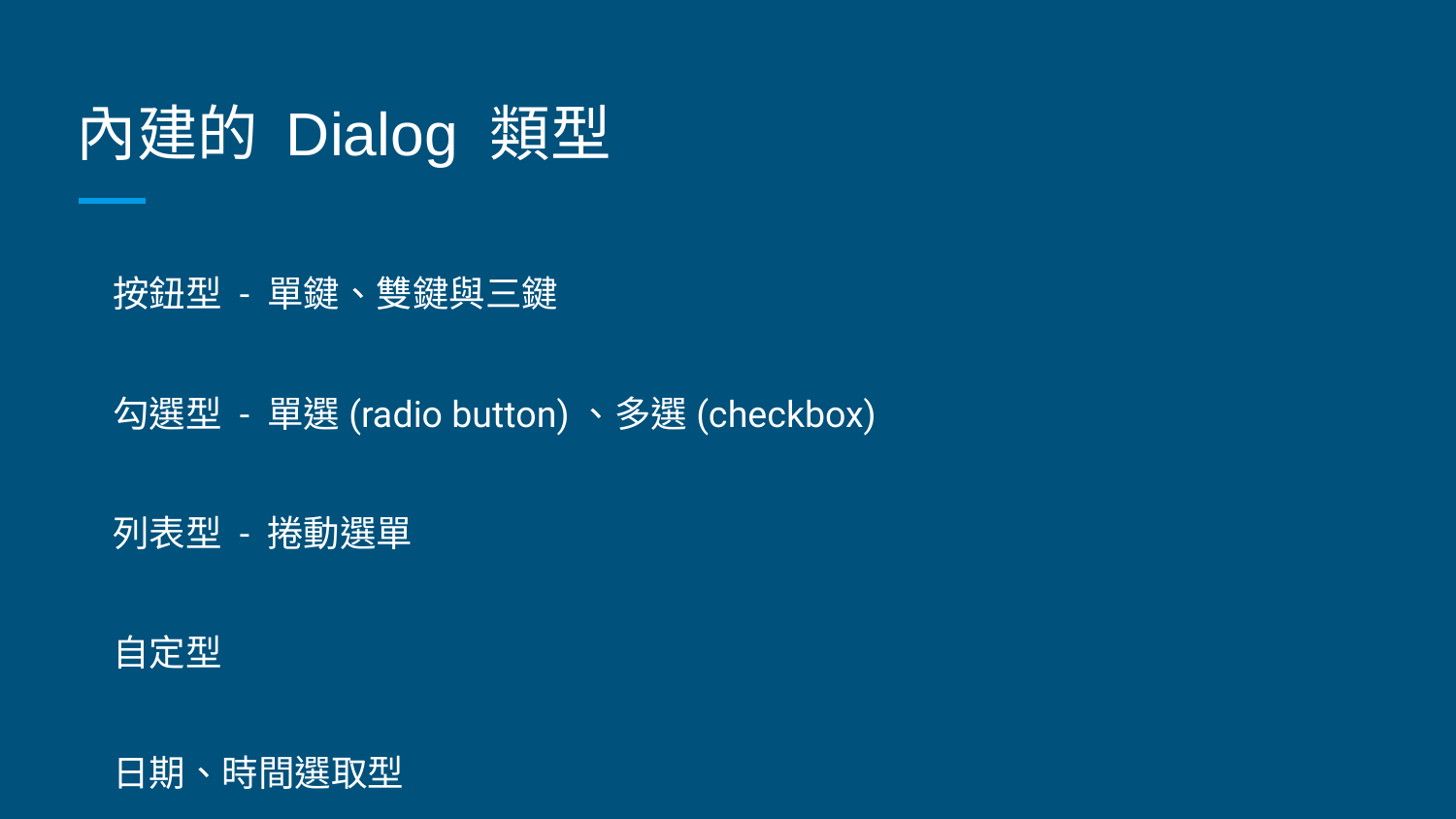

# 內建的 Dialog 類型
按鈕型 - 單鍵、雙鍵與三鍵
勾選型 - 單選(radio button)、多選(checkbox)
列表型 - 捲動選單
自定型
日期、時間選取型
進度型
對話版塊